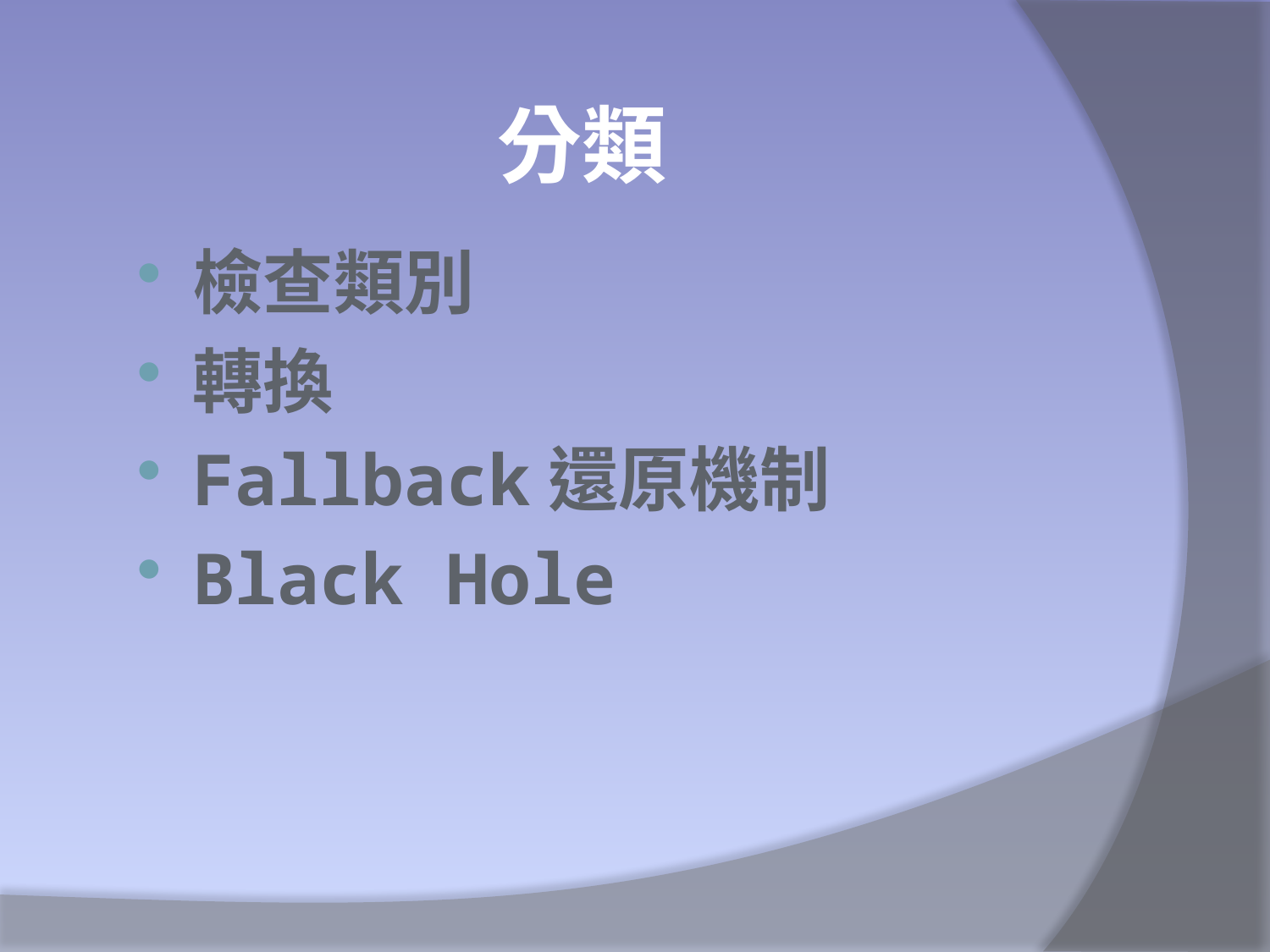

# 分類
檢查類別
轉換
Fallback還原機制
Black Hole